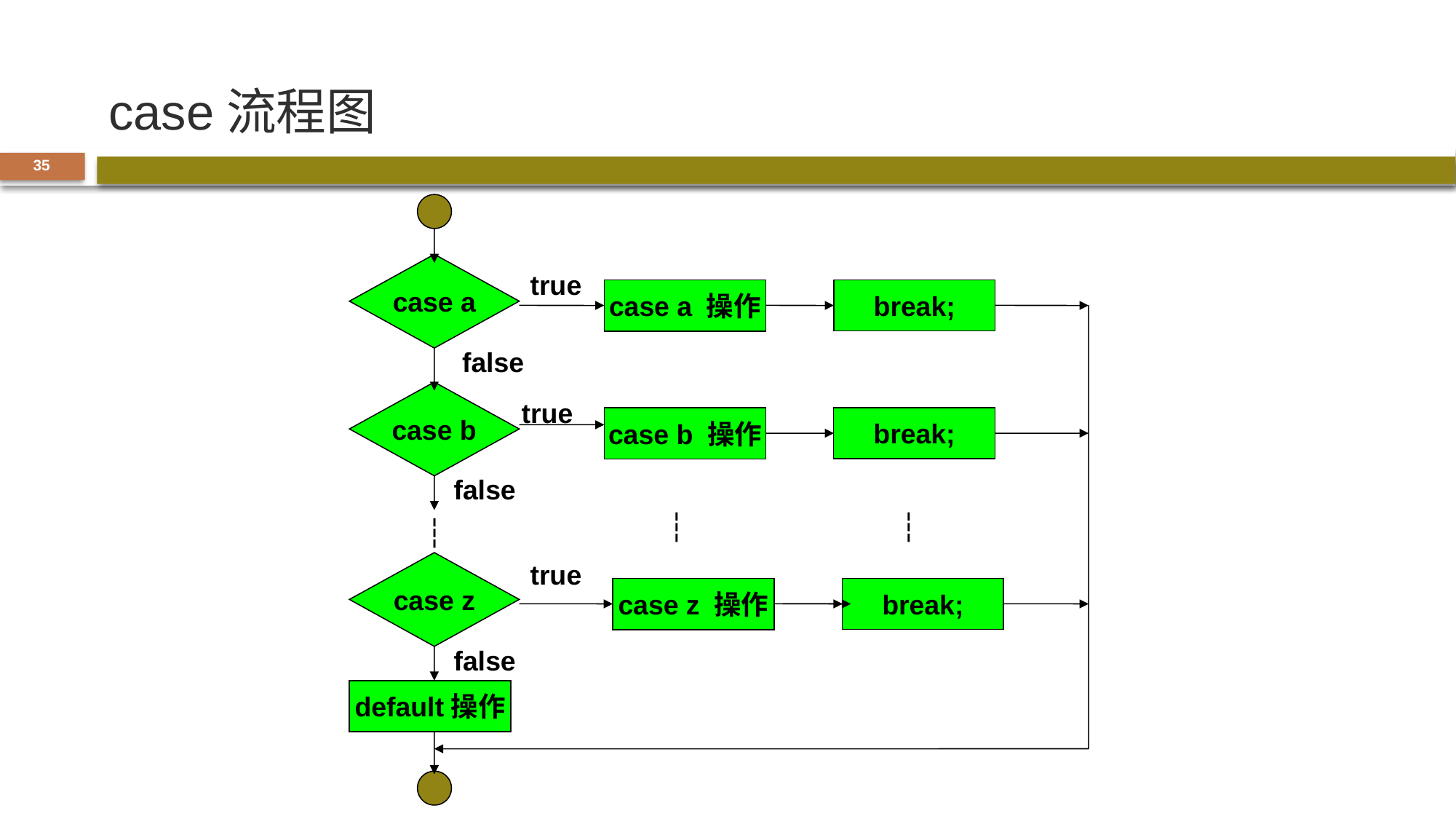

# case流程图
35

case a

true
case a 操作
break;

false

case b
true
case b 操作
break;

false

┆
case z
true
case z 操作
break;

false

default操作

┆
┆